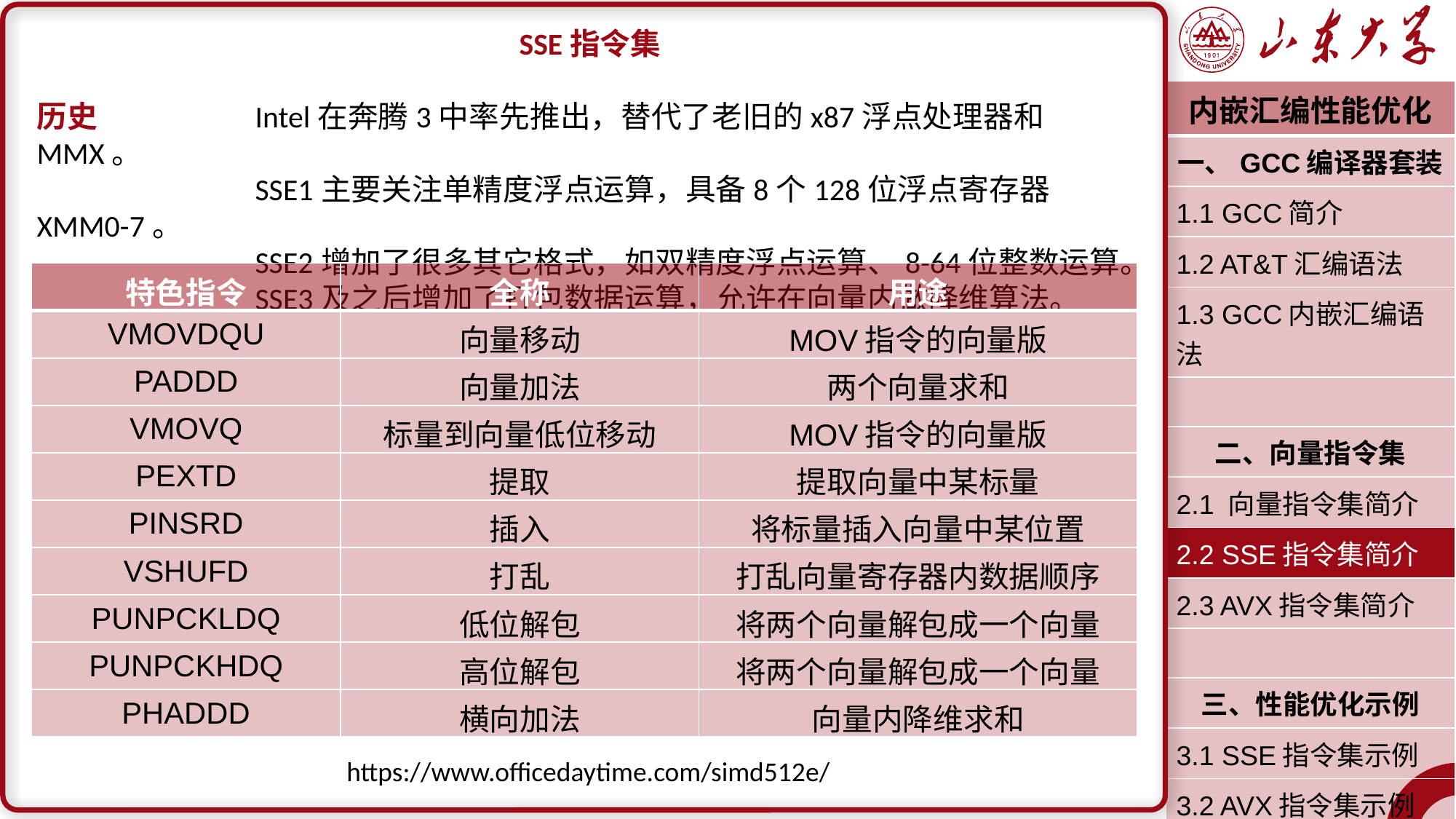

SSE指令集

历史		Intel在奔腾3中率先推出，替代了老旧的x87浮点处理器和MMX。
		SSE1主要关注单精度浮点运算，具备8个128位浮点寄存器XMM0-7。
		SSE2增加了很多其它格式，如双精度浮点运算、8-64位整数运算。
		SSE3及之后增加了打包数据运算，允许在向量内做降维算法。
| 内嵌汇编性能优化 |
| --- |
| 一、GCC编译器套装 |
| 1.1 GCC简介 |
| 1.2 AT&T汇编语法 |
| 1.3 GCC内嵌汇编语法 |
|  |
| 二、向量指令集 |
| 2.1 向量指令集简介 |
| 2.2 SSE指令集简介 |
| 2.3 AVX指令集简介 |
|  |
| 三、性能优化示例 |
| 3.1 SSE指令集示例 |
| 3.2 AVX指令集示例 |
| 潘润宇 2022.09 |
| 特色指令 | 全称 | 用途 |
| --- | --- | --- |
| VMOVDQU | 向量移动 | MOV指令的向量版 |
| PADDD | 向量加法 | 两个向量求和 |
| VMOVQ | 标量到向量低位移动 | MOV指令的向量版 |
| PEXTD | 提取 | 提取向量中某标量 |
| PINSRD | 插入 | 将标量插入向量中某位置 |
| VSHUFD | 打乱 | 打乱向量寄存器内数据顺序 |
| PUNPCKLDQ | 低位解包 | 将两个向量解包成一个向量 |
| PUNPCKHDQ | 高位解包 | 将两个向量解包成一个向量 |
| PHADDD | 横向加法 | 向量内降维求和 |
https://www.officedaytime.com/simd512e/